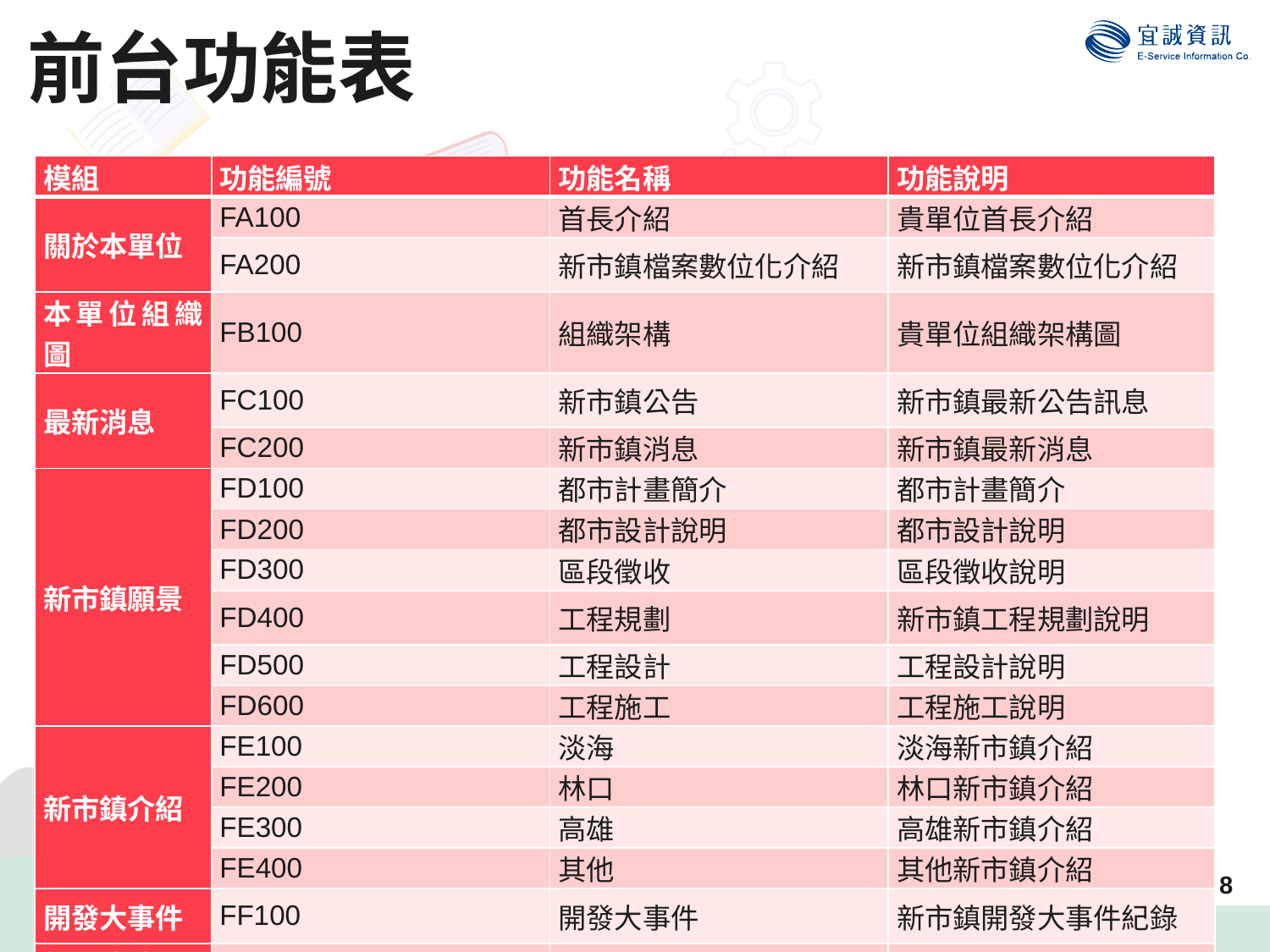

# 前台功能表
| 模組 | 功能編號 | 功能名稱 | 功能說明 |
| --- | --- | --- | --- |
| 關於本單位 | FA100 | 首長介紹 | 貴單位首長介紹 |
|  | FA200 | 新市鎮檔案數位化介紹 | 新市鎮檔案數位化介紹 |
| 本單位組織圖 | FB100 | 組織架構 | 貴單位組織架構圖 |
| 最新消息 | FC100 | 新市鎮公告 | 新市鎮最新公告訊息 |
|  | FC200 | 新市鎮消息 | 新市鎮最新消息 |
| 新市鎮願景 | FD100 | 都市計畫簡介 | 都市計畫簡介 |
|  | FD200 | 都市設計說明 | 都市設計說明 |
|  | FD300 | 區段徵收 | 區段徵收說明 |
|  | FD400 | 工程規劃 | 新市鎮工程規劃說明 |
|  | FD500 | 工程設計 | 工程設計說明 |
|  | FD600 | 工程施工 | 工程施工說明 |
| 新市鎮介紹 | FE100 | 淡海 | 淡海新市鎮介紹 |
|  | FE200 | 林口 | 林口新市鎮介紹 |
|  | FE300 | 高雄 | 高雄新市鎮介紹 |
|  | FE400 | 其他 | 其他新市鎮介紹 |
| 開發大事件 | FF100 | 開發大事件 | 新市鎮開發大事件紀錄 |
| 相關連結 | FG100 | 相關連結 | 新市鎮相關連結 |
8